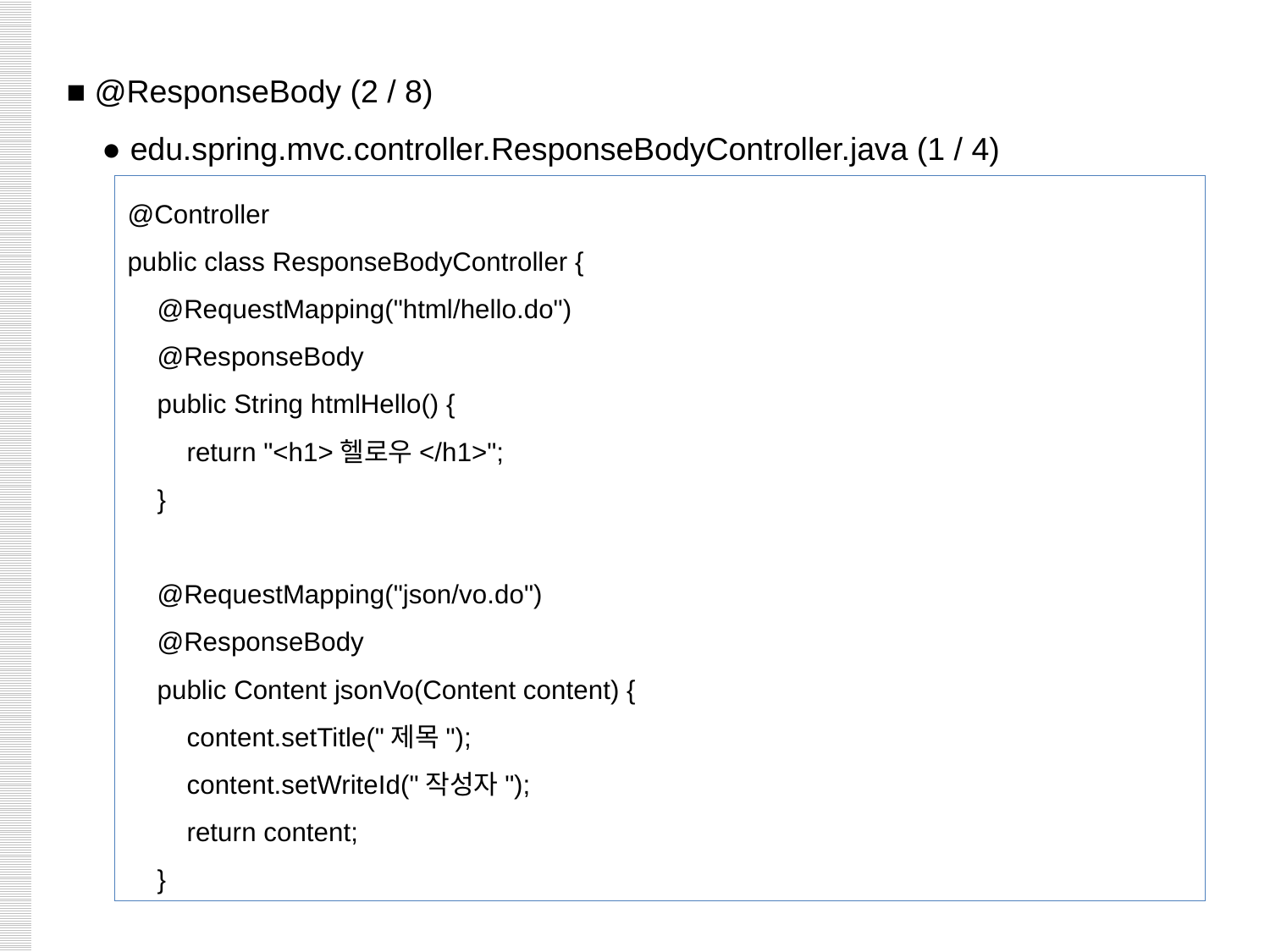

■ @ResponseBody (2 / 8)
    ● edu.spring.mvc.controller.ResponseBodyController.java (1 / 4)
@Controller
public class ResponseBodyController {
    @RequestMapping("html/hello.do")
    @ResponseBody
    public String htmlHello() {
        return "<h1>헬로우</h1>";
    }

    @RequestMapping("json/vo.do")
    @ResponseBody
    public Content jsonVo(Content content) {
        content.setTitle("제목");
        content.setWriteId("작성자");
        return content;
    }